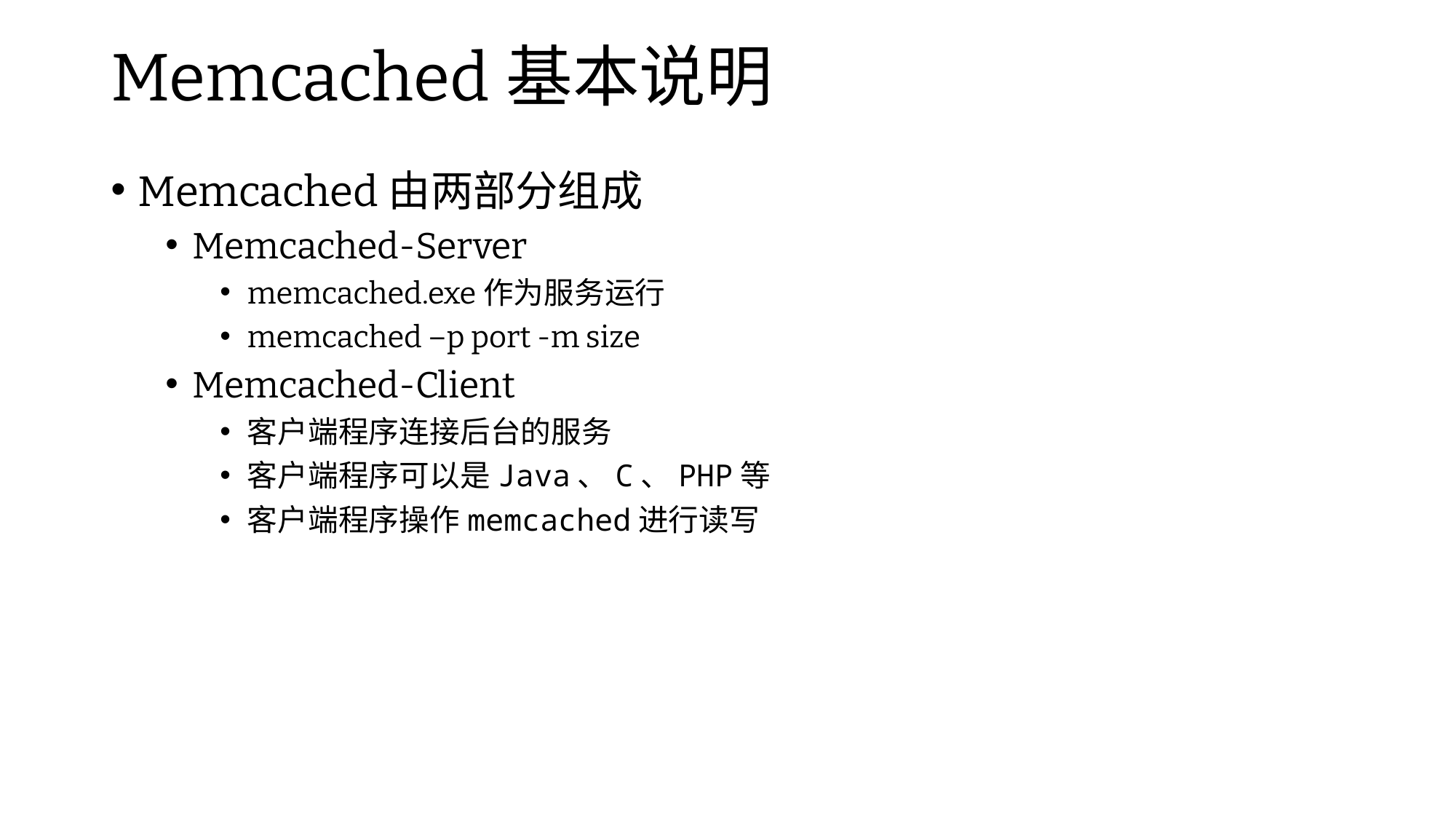

# Memcached基本说明
Memcached由两部分组成
Memcached-Server
memcached.exe作为服务运行
memcached –p port -m size
Memcached-Client
客户端程序连接后台的服务
客户端程序可以是Java、C、PHP等
客户端程序操作memcached进行读写